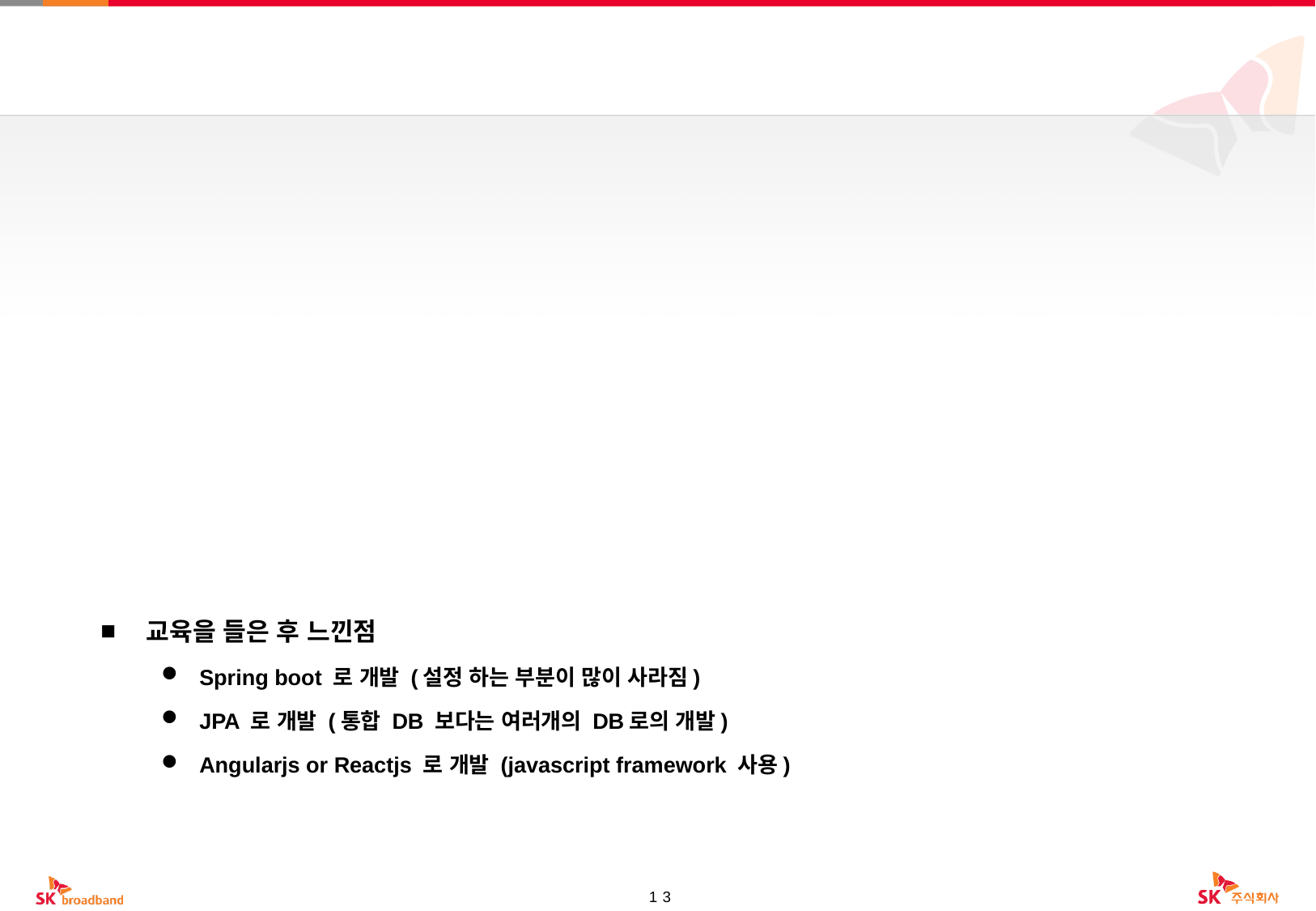

#
교육을 들은 후 느낀점
Spring boot 로 개발 (설정 하는 부분이 많이 사라짐)
JPA 로 개발 (통합 DB 보다는 여러개의 DB로의 개발)
Angularjs or Reactjs 로 개발 (javascript framework 사용)